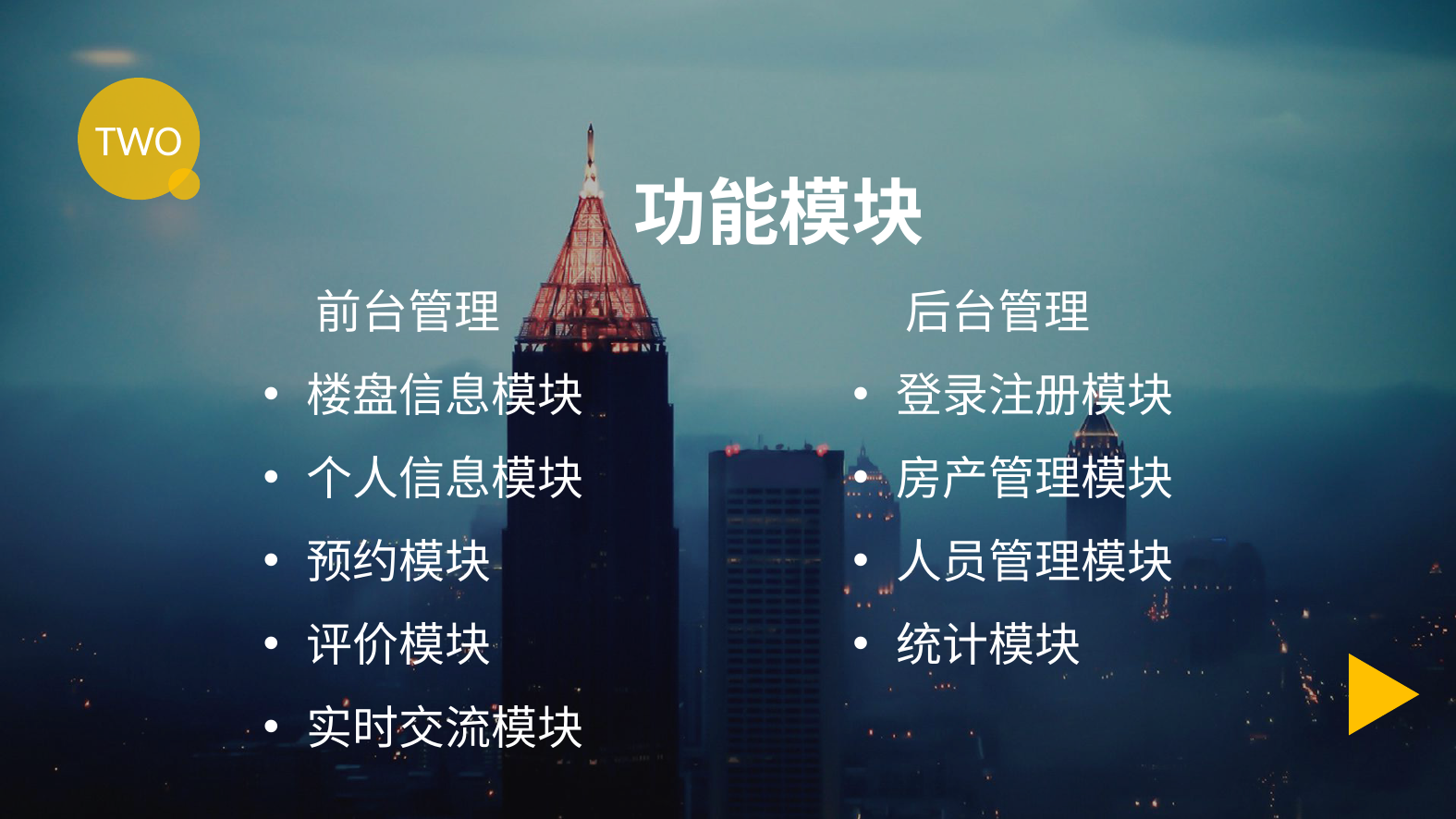

TWO
功能模块

    前台管理
楼盘信息模块
个人信息模块
预约模块
评价模块
实时交流模块

    后台管理
登录注册模块
房产管理模块
人员管理模块
统计模块